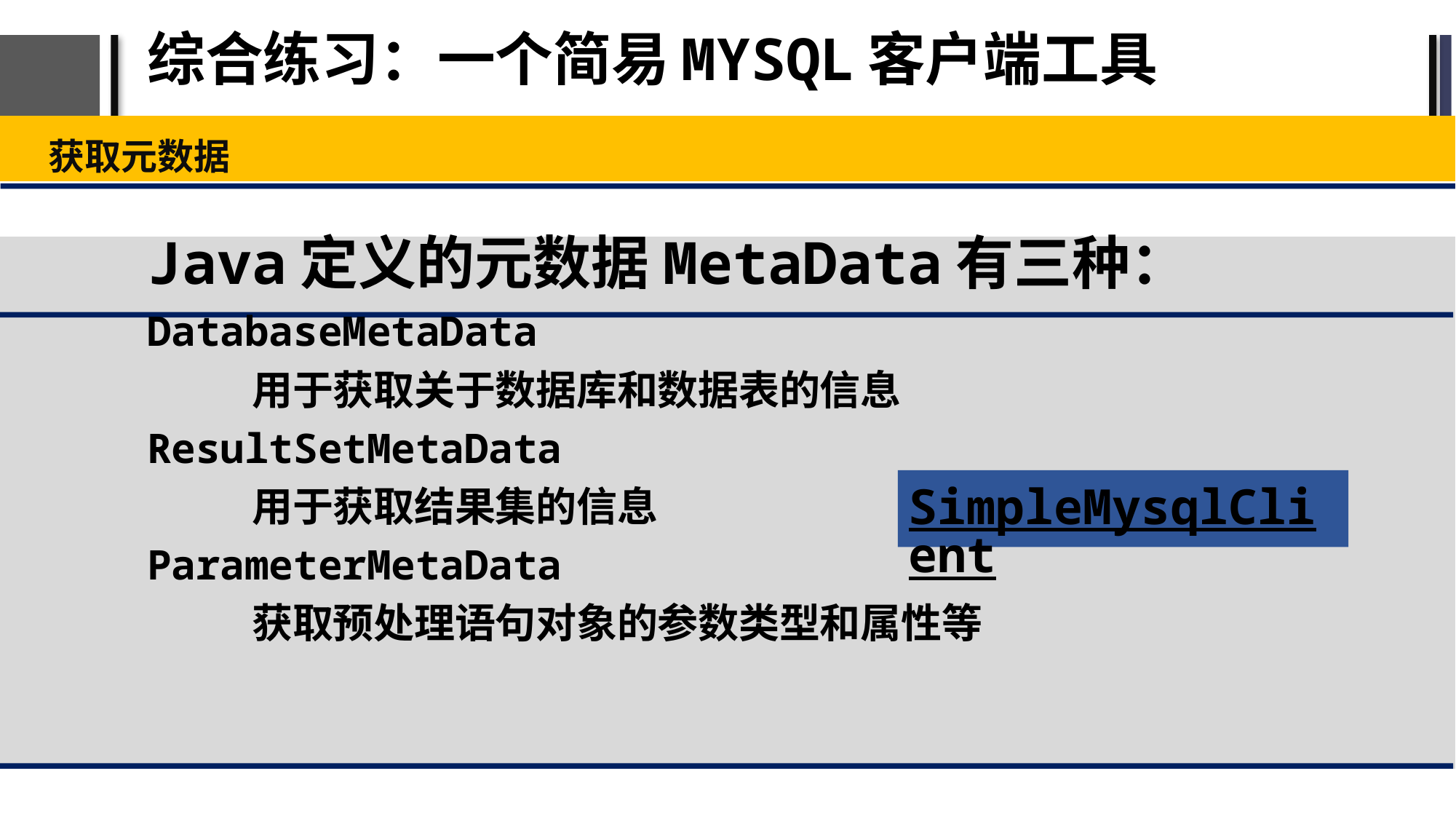

# 综合练习：一个简易MYSQL客户端工具

获取元数据

Java定义的元数据MetaData有三种：
DatabaseMetaData
	用于获取关于数据库和数据表的信息
ResultSetMetaData
	用于获取结果集的信息
ParameterMetaData
	获取预处理语句对象的参数类型和属性等

SimpleMysqlClient